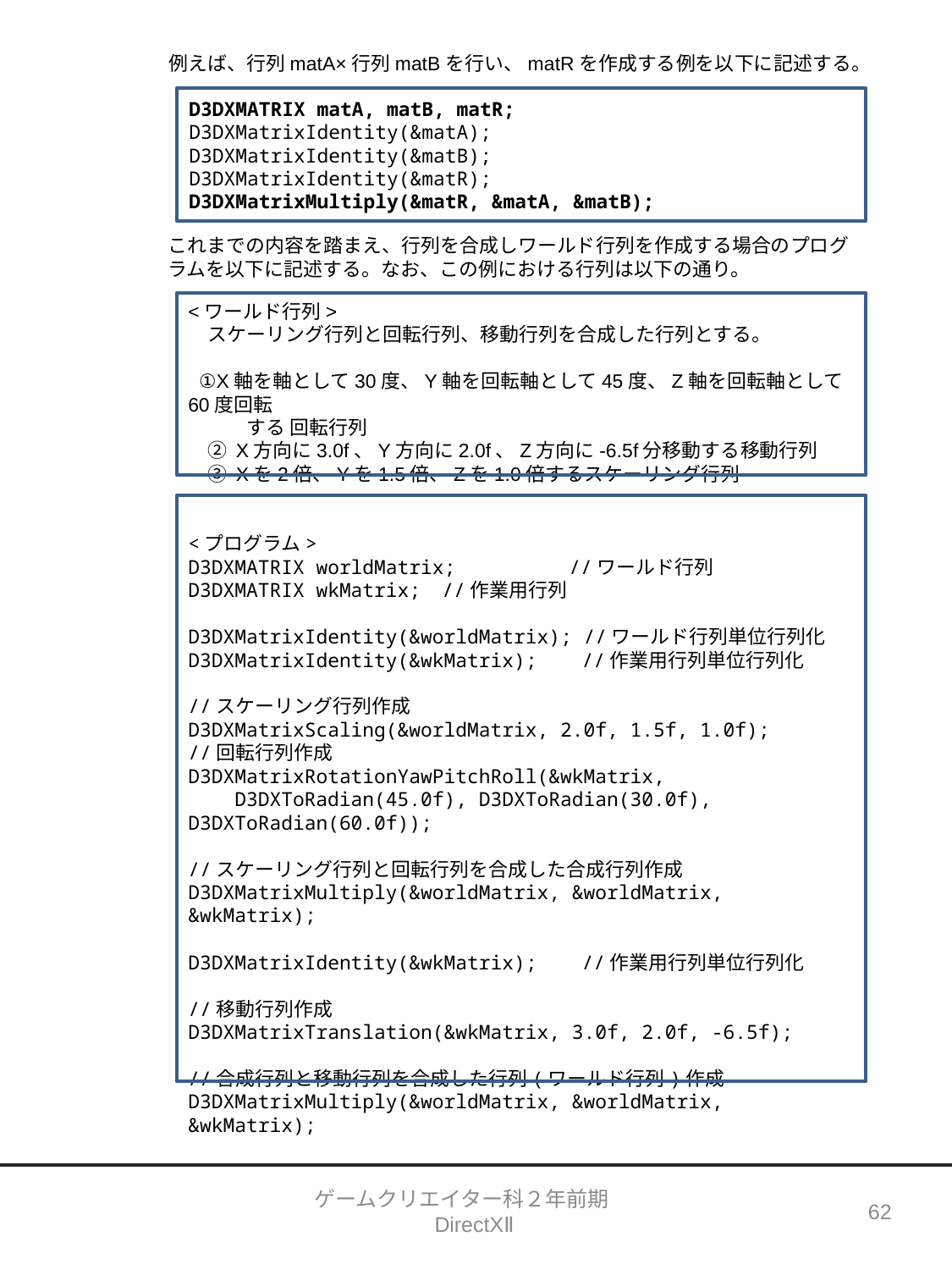

例えば、行列matA×行列matBを行い、matRを作成する例を以下に記述する。

D3DXMATRIX matA, matB, matR;
D3DXMatrixIdentity(&matA);
D3DXMatrixIdentity(&matB);
D3DXMatrixIdentity(&matR);
D3DXMatrixMultiply(&matR, &matA, &matB);
これまでの内容を踏まえ、行列を合成しワールド行列を作成する場合のプログラムを以下に記述する。なお、この例における行列は以下の通り。
<ワールド行列>
　スケーリング行列と回転行列、移動行列を合成した行列とする。

  ①X軸を軸として30度、Y軸を回転軸として45度、Z軸を回転軸として60度回転
　　　する 回転行列
　② X方向に3.0f、Y方向に2.0f、Z方向に-6.5f分移動する移動行列
　③ Xを2倍、Yを1.5倍、Zを1.0倍するスケーリング行列

<プログラム>
D3DXMATRIX worldMatrix;	//ワールド行列
D3DXMATRIX wkMatrix;	//作業用行列

D3DXMatrixIdentity(&worldMatrix); //ワールド行列単位行列化
D3DXMatrixIdentity(&wkMatrix); 　 //作業用行列単位行列化

//スケーリング行列作成
D3DXMatrixScaling(&worldMatrix, 2.0f, 1.5f, 1.0f);
//回転行列作成
D3DXMatrixRotationYawPitchRoll(&wkMatrix,
    D3DXToRadian(45.0f), D3DXToRadian(30.0f), D3DXToRadian(60.0f));

//スケーリング行列と回転行列を合成した合成行列作成
D3DXMatrixMultiply(&worldMatrix, &worldMatrix, &wkMatrix);

D3DXMatrixIdentity(&wkMatrix); 　 //作業用行列単位行列化

//移動行列作成
D3DXMatrixTranslation(&wkMatrix, 3.0f, 2.0f, -6.5f);

//合成行列と移動行列を合成した行列(ワールド行列)作成
D3DXMatrixMultiply(&worldMatrix, &worldMatrix, &wkMatrix);

ゲームクリエイター科２年前期　DirectXⅡ
62